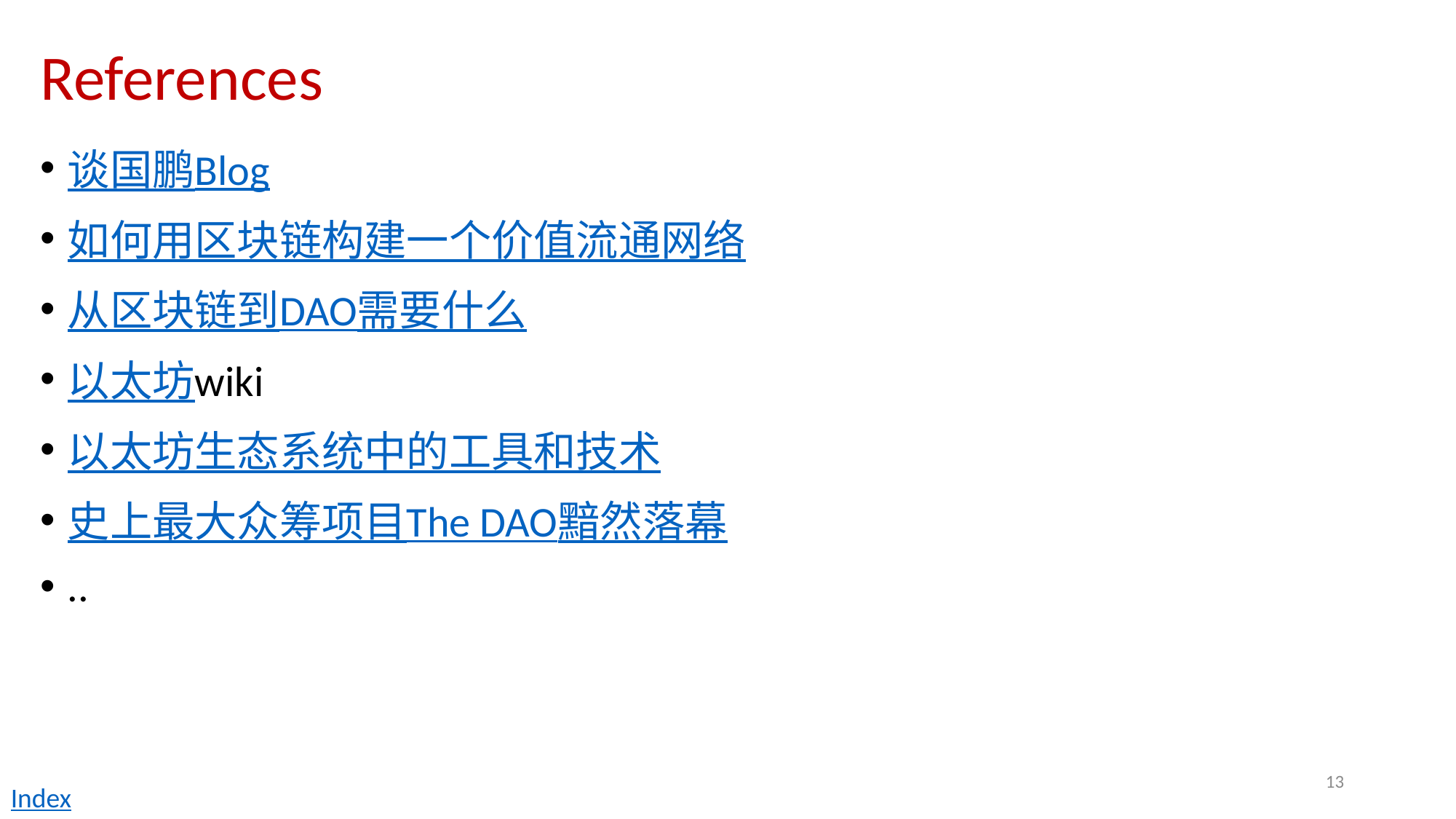

# References
谈国鹏Blog
如何用区块链构建一个价值流通网络
从区块链到DAO需要什么
以太坊wiki
以太坊生态系统中的工具和技术
史上最大众筹项目The DAO黯然落幕
..
13
Index